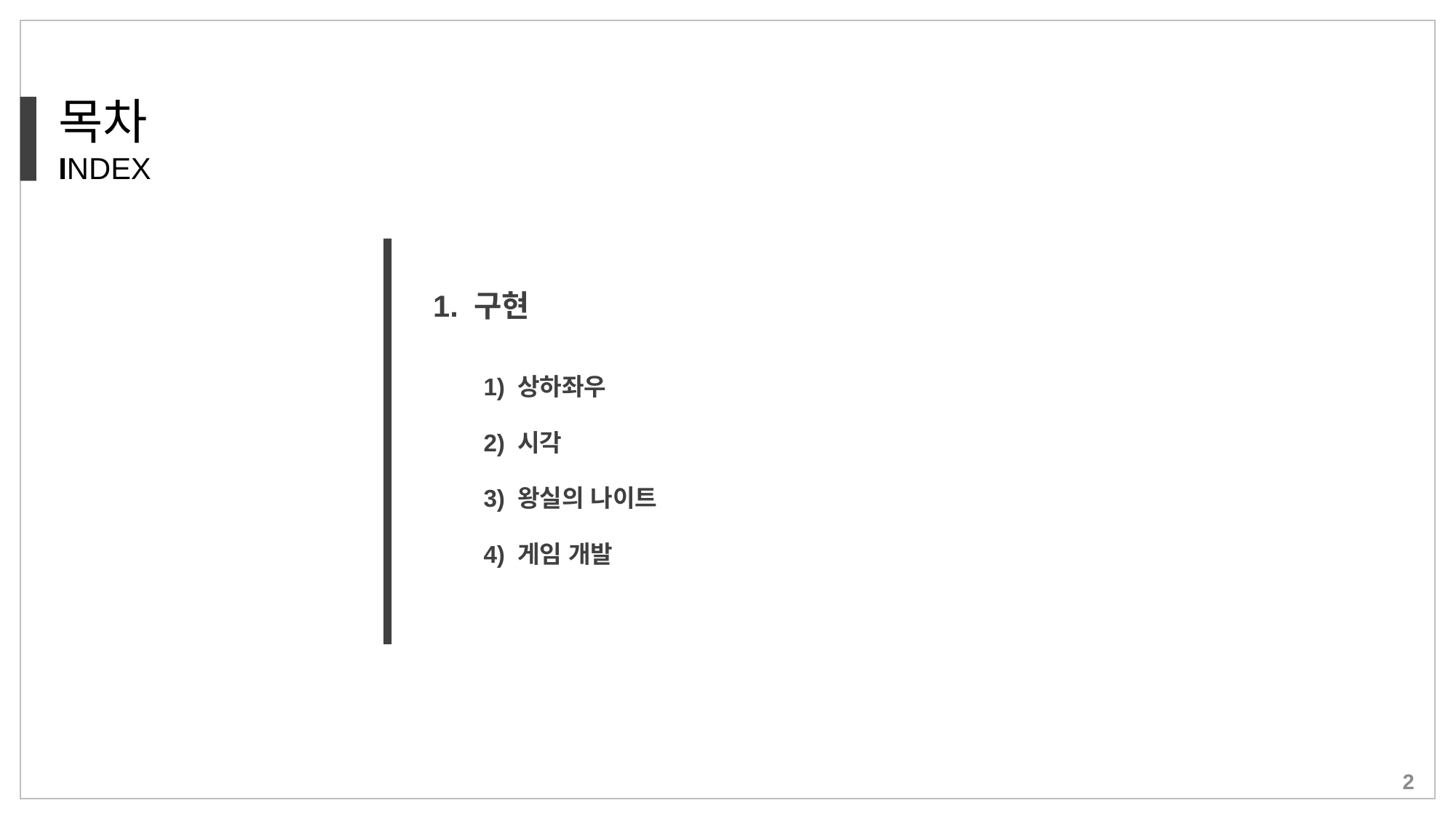

목차
INDEX

1. 구현
1) 상하좌우
2) 시각
3) 왕실의 나이트
4) 게임 개발
2